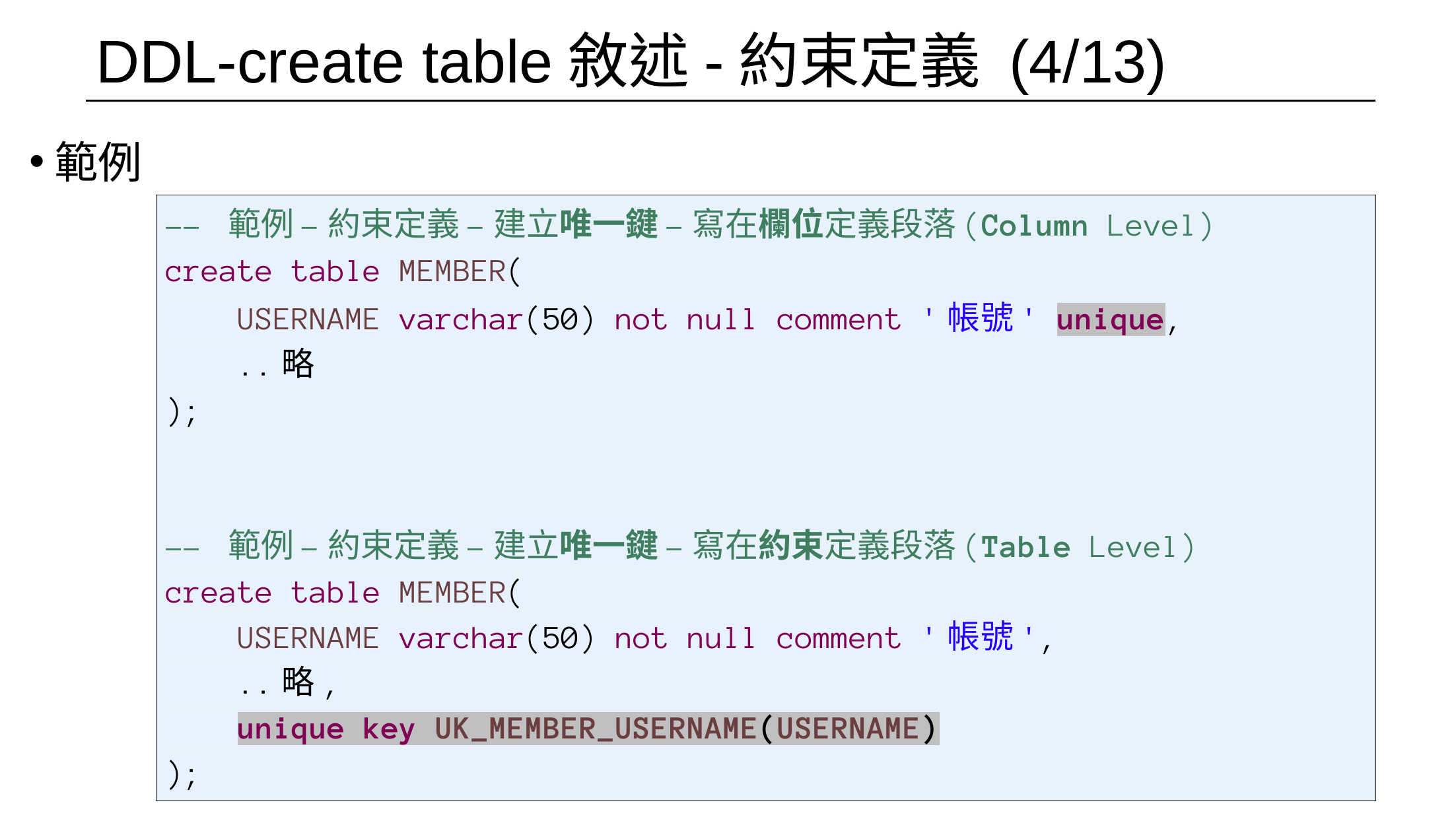

# DDL-create table敘述-約束定義 (4/13)
範例
-- 範例-約束定義-建立唯一鍵-寫在欄位定義段落(Column Level)
create table MEMBER(
    USERNAME varchar(50) not null comment '帳號' unique,
    ..略
);

-- 範例-約束定義-建立唯一鍵-寫在約束定義段落(Table Level)
create table MEMBER(
    USERNAME varchar(50) not null comment '帳號',
    ..略,
    unique key UK_MEMBER_USERNAME(USERNAME)
);

97